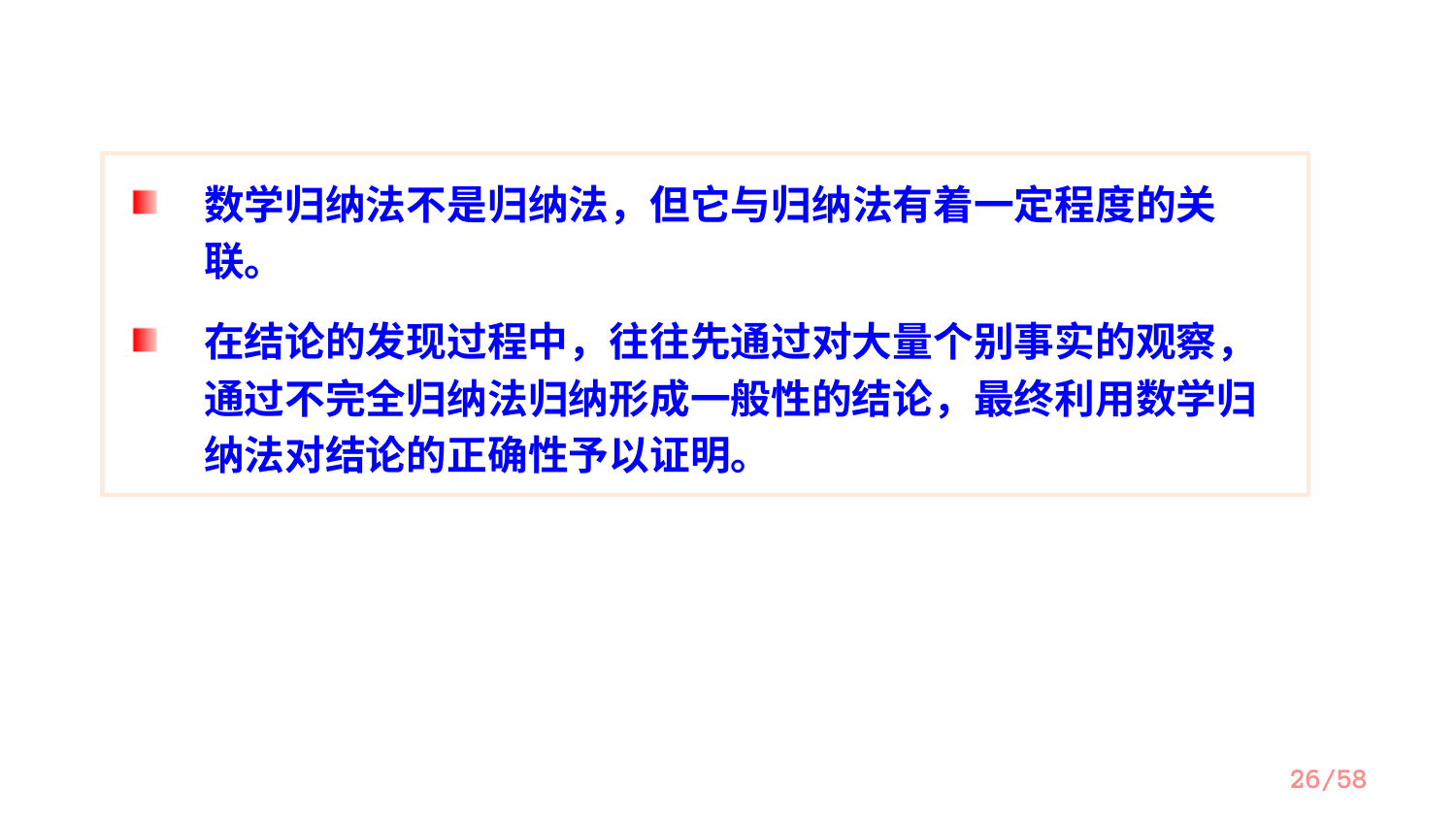

数学归纳法不是归纳法，但它与归纳法有着一定程度的关联。
在结论的发现过程中，往往先通过对大量个别事实的观察，通过不完全归纳法归纳形成一般性的结论，最终利用数学归纳法对结论的正确性予以证明。
26/58